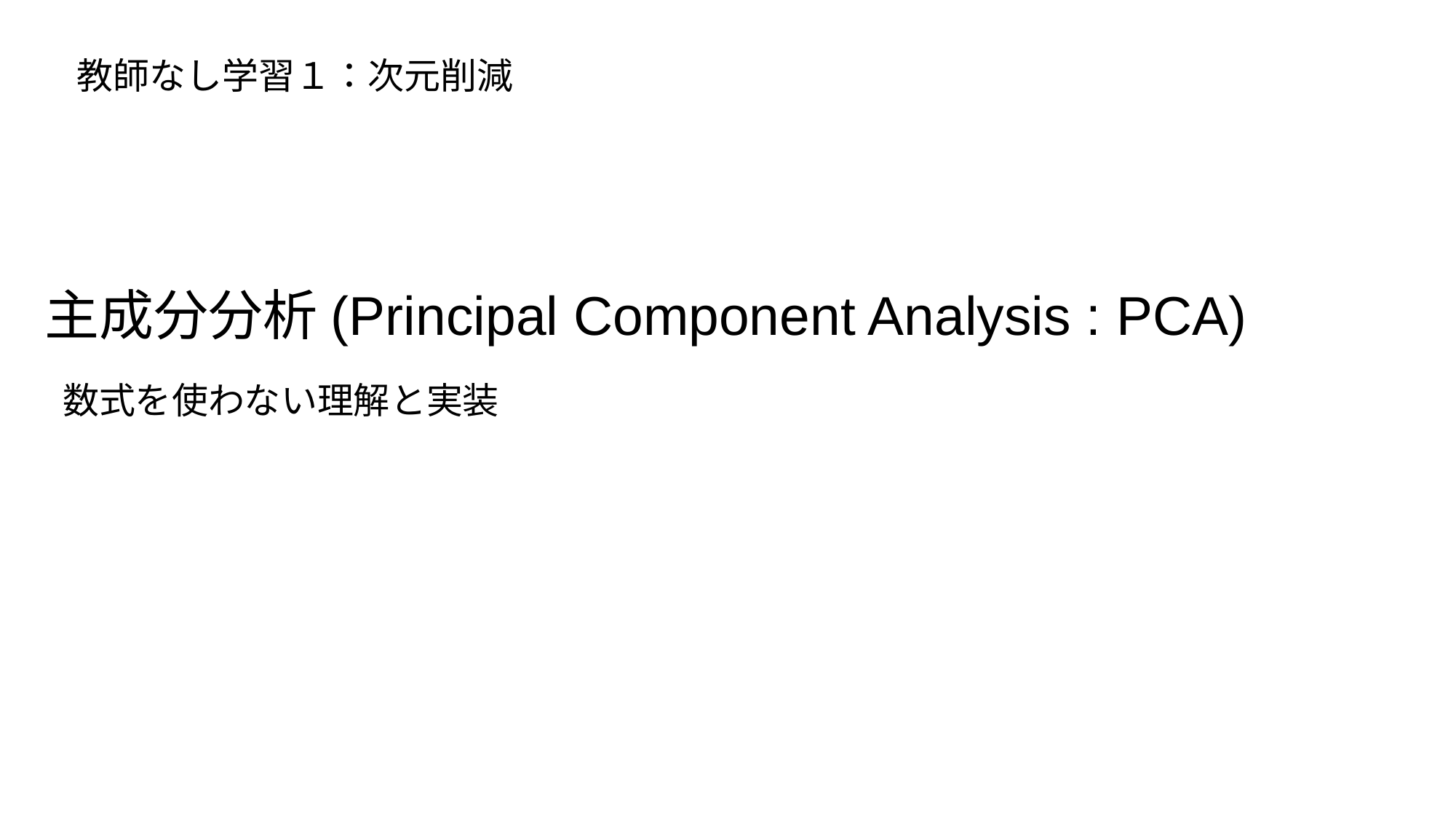

教師なし学習１：次元削減
主成分分析(Principal Component Analysis : PCA)
数式を使わない理解と実装